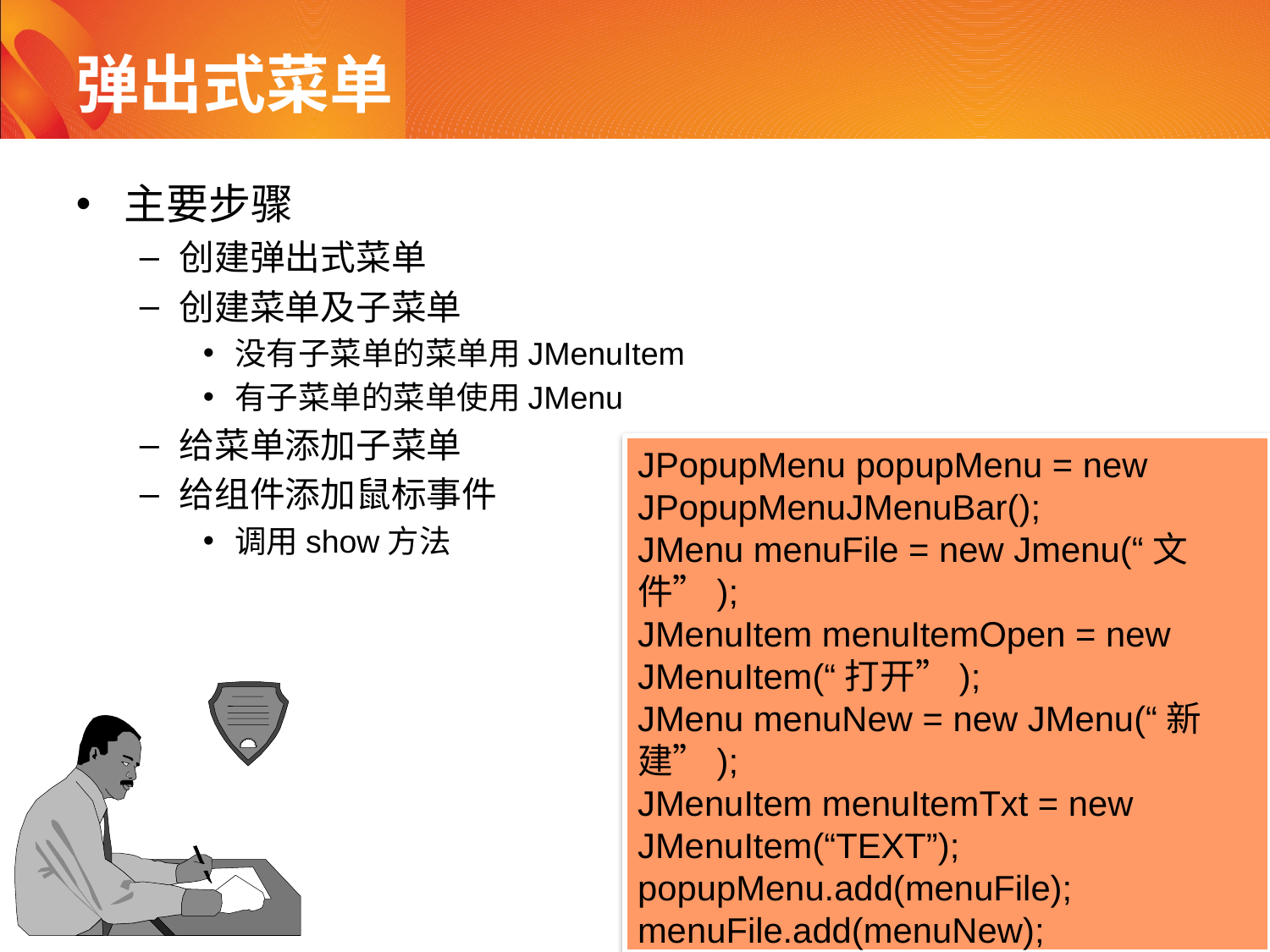

# 弹出式菜单
主要步骤
创建弹出式菜单
创建菜单及子菜单
没有子菜单的菜单用JMenuItem
有子菜单的菜单使用JMenu
给菜单添加子菜单
给组件添加鼠标事件
调用show方法
JPopupMenu popupMenu = new  JPopupMenuJMenuBar();
JMenu menuFile = new Jmenu(“文件”);
JMenuItem menuItemOpen = new JMenuItem(“打开”);
JMenu menuNew = new JMenu(“新建”);
JMenuItem menuItemTxt = new JMenuItem(“TEXT”);
popupMenu.add(menuFile);
menuFile.add(menuNew);
menuFile.add(menuItemOpen);
menuNew.add(menuItemTxt);